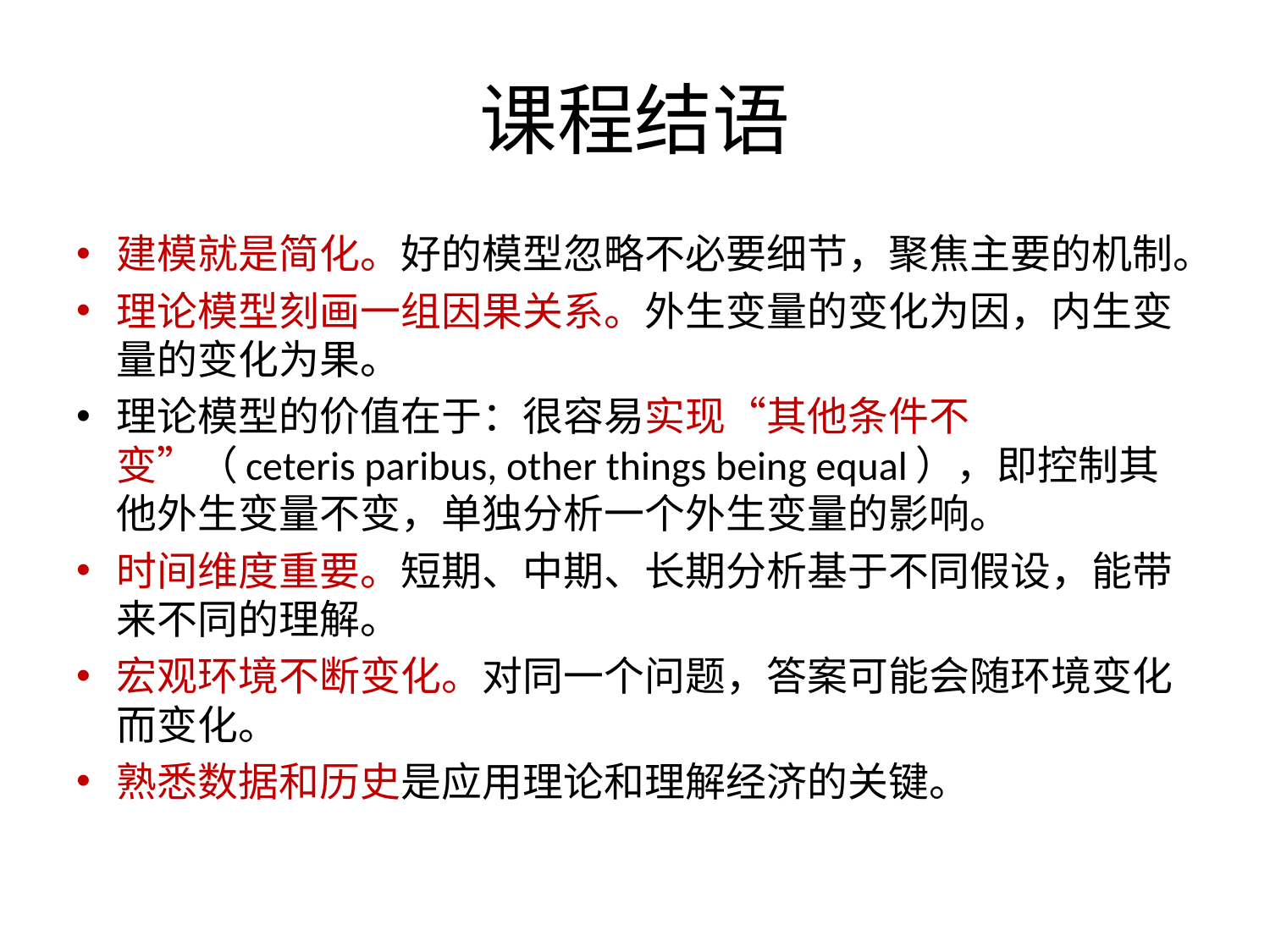

# 课程结语
建模就是简化。好的模型忽略不必要细节，聚焦主要的机制。
理论模型刻画一组因果关系。外生变量的变化为因，内生变量的变化为果。
理论模型的价值在于：很容易实现“其他条件不变”（ceteris paribus, other things being equal），即控制其他外生变量不变，单独分析一个外生变量的影响。
时间维度重要。短期、中期、长期分析基于不同假设，能带来不同的理解。
宏观环境不断变化。对同一个问题，答案可能会随环境变化而变化。
熟悉数据和历史是应用理论和理解经济的关键。